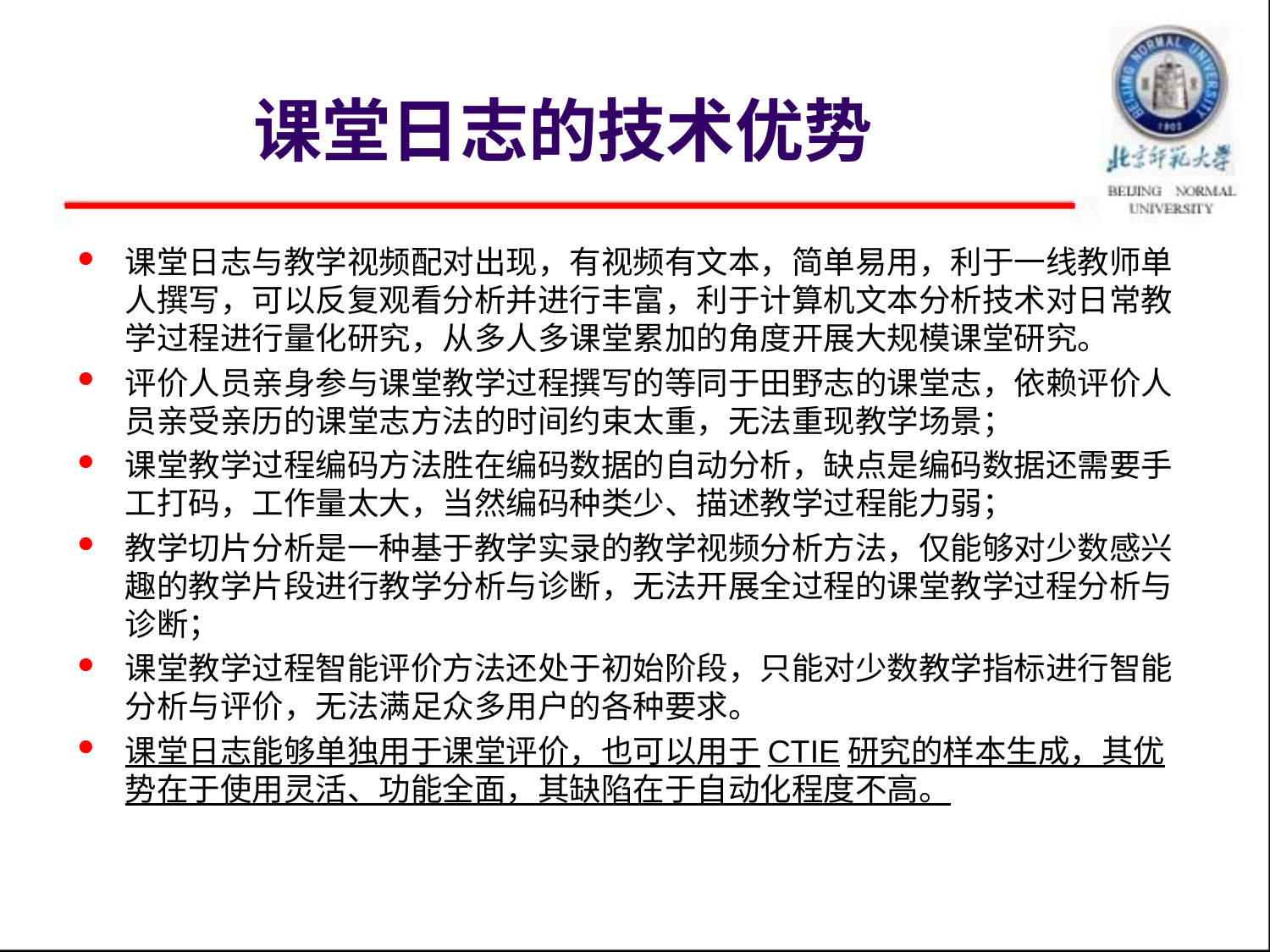

# 课堂日志的技术优势
课堂日志与教学视频配对出现，有视频有文本，简单易用，利于一线教师单人撰写，可以反复观看分析并进行丰富，利于计算机文本分析技术对日常教学过程进行量化研究，从多人多课堂累加的角度开展大规模课堂研究。
评价人员亲身参与课堂教学过程撰写的等同于田野志的课堂志，依赖评价人员亲受亲历的课堂志方法的时间约束太重，无法重现教学场景；
课堂教学过程编码方法胜在编码数据的自动分析，缺点是编码数据还需要手工打码，工作量太大，当然编码种类少、描述教学过程能力弱；
教学切片分析是一种基于教学实录的教学视频分析方法，仅能够对少数感兴趣的教学片段进行教学分析与诊断，无法开展全过程的课堂教学过程分析与诊断；
课堂教学过程智能评价方法还处于初始阶段，只能对少数教学指标进行智能分析与评价，无法满足众多用户的各种要求。
课堂日志能够单独用于课堂评价，也可以用于CTIE研究的样本生成，其优势在于使用灵活、功能全面，其缺陷在于自动化程度不高。